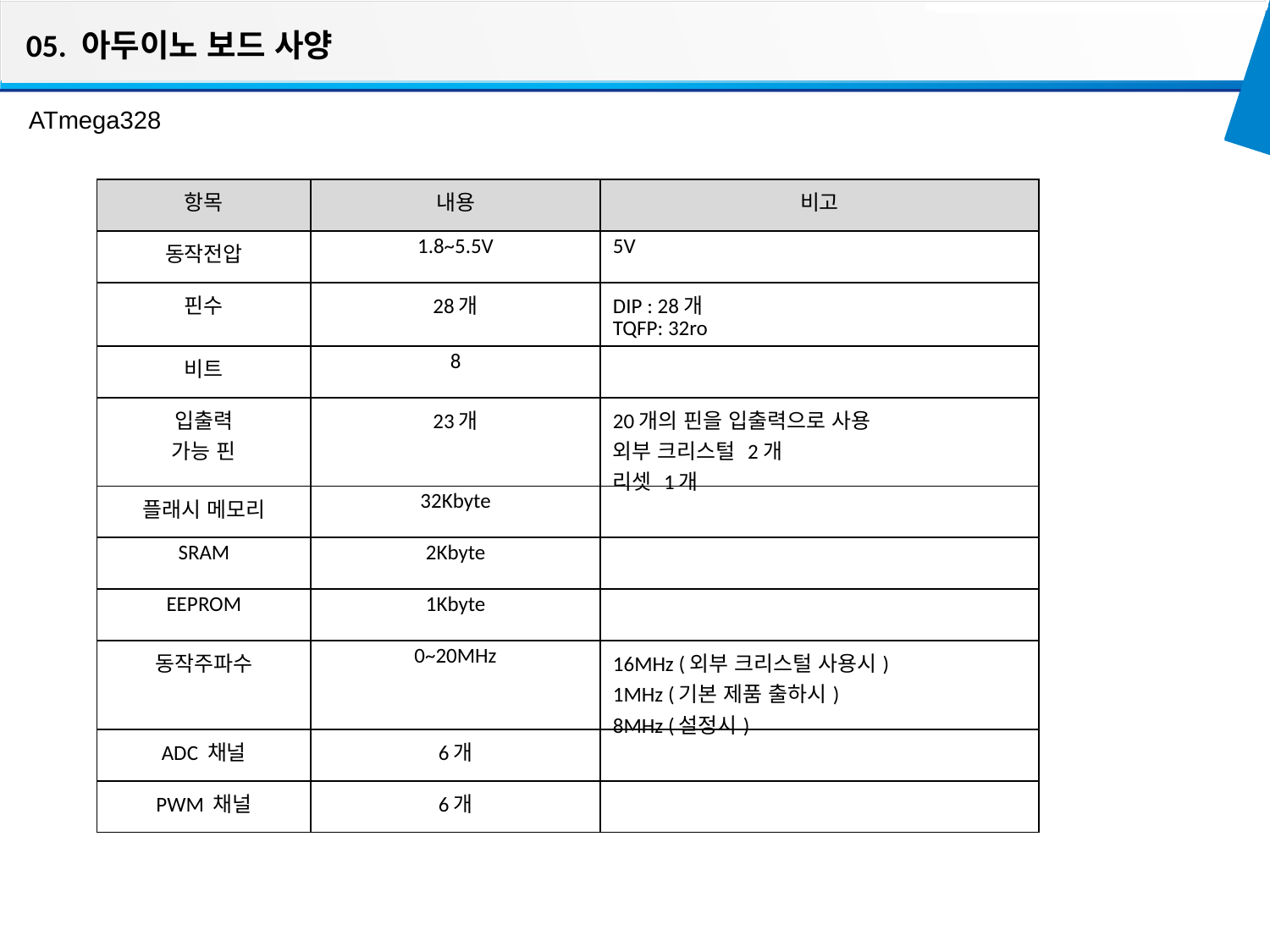

05. 아두이노 보드 사양

ATmega328
| 항목 | 내용 | 비고 |
| --- | --- | --- |
| 동작전압 | 1.8~5.5V | 5V |
| 핀수 | 28개 | DIP : 28개 TQFP: 32ro |
| 비트 | 8 |  |
| 입출력 가능 핀 | 23개 | 20개의 핀을 입출력으로 사용 외부 크리스털 2개 리셋 1개 |
| 플래시 메모리 | 32Kbyte |  |
| SRAM | 2Kbyte |  |
| EEPROM | 1Kbyte |  |
| 동작주파수 | 0~20MHz | 16MHz (외부 크리스털 사용시) 1MHz (기본 제품 출하시) 8MHz (설정시) |
| ADC 채널 | 6개 |  |
| PWM 채널 | 6개 |  |